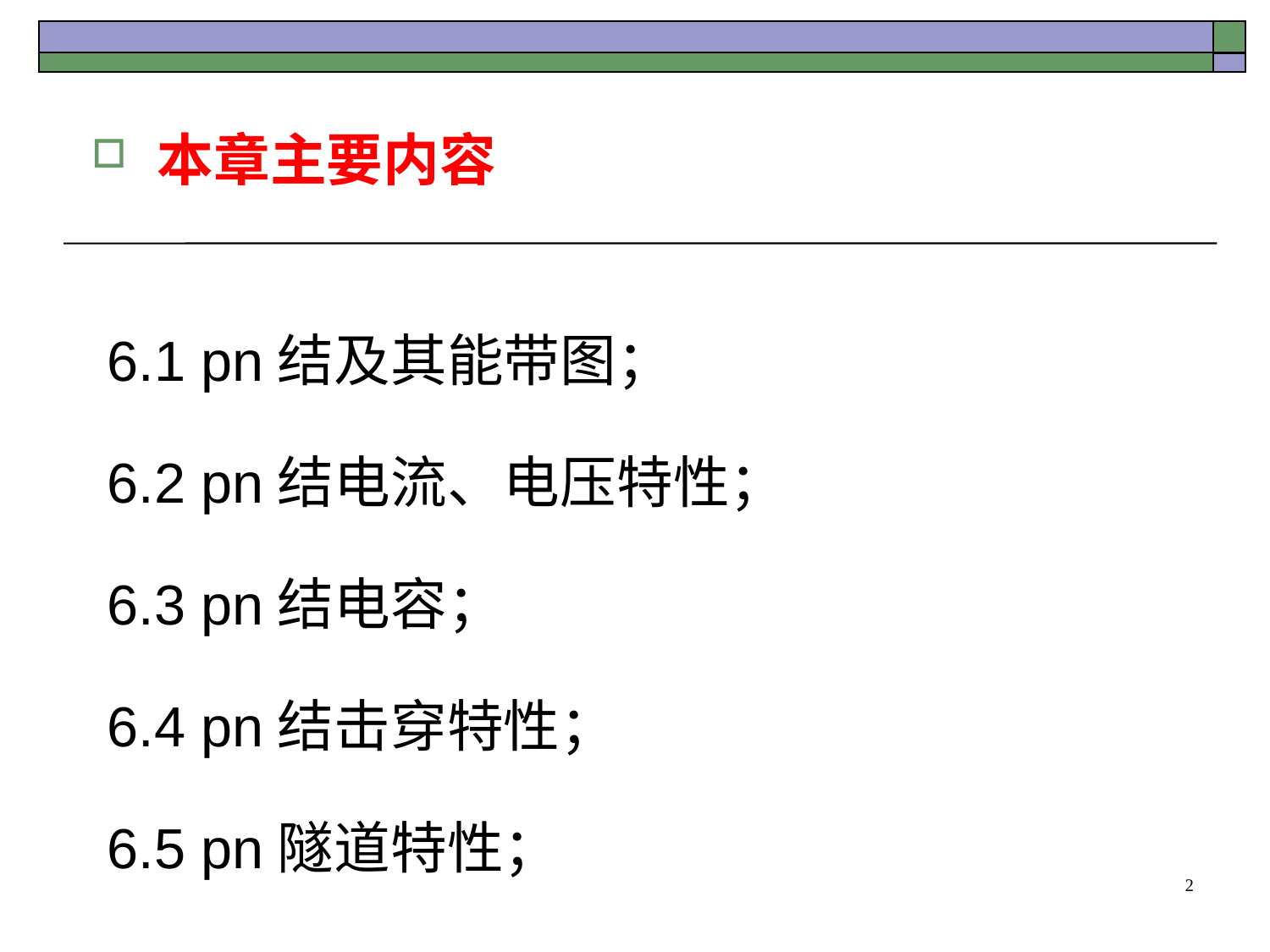

本章主要内容
 6.1 pn结及其能带图；
 6.2 pn结电流、电压特性；
 6.3 pn结电容；
 6.4 pn结击穿特性；
 6.5 pn隧道特性；

2